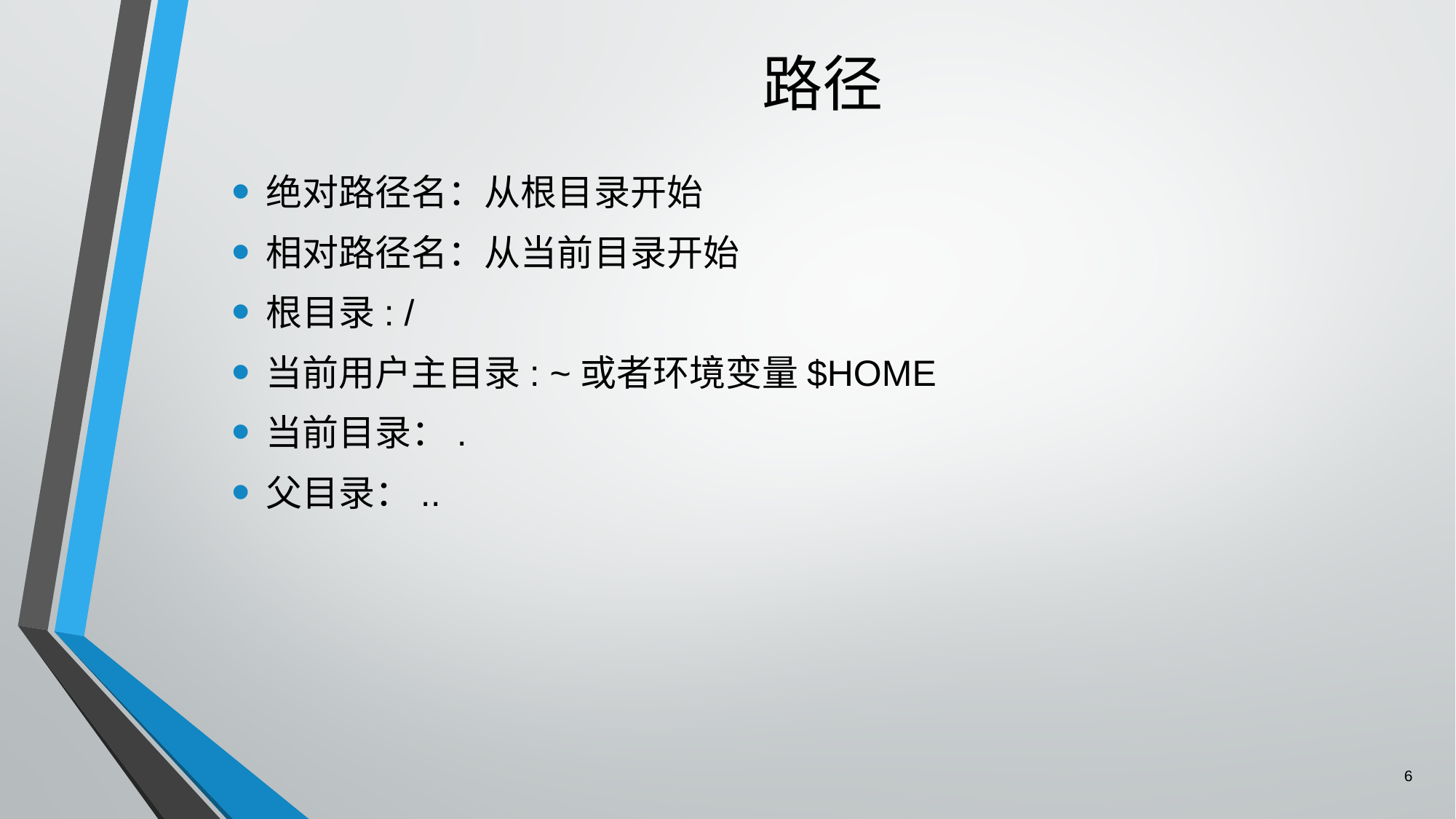

# 路径
绝对路径名：从根目录开始
相对路径名：从当前目录开始
根目录: /
当前用户主目录: ~或者环境变量$HOME
当前目录：.
父目录：..
6